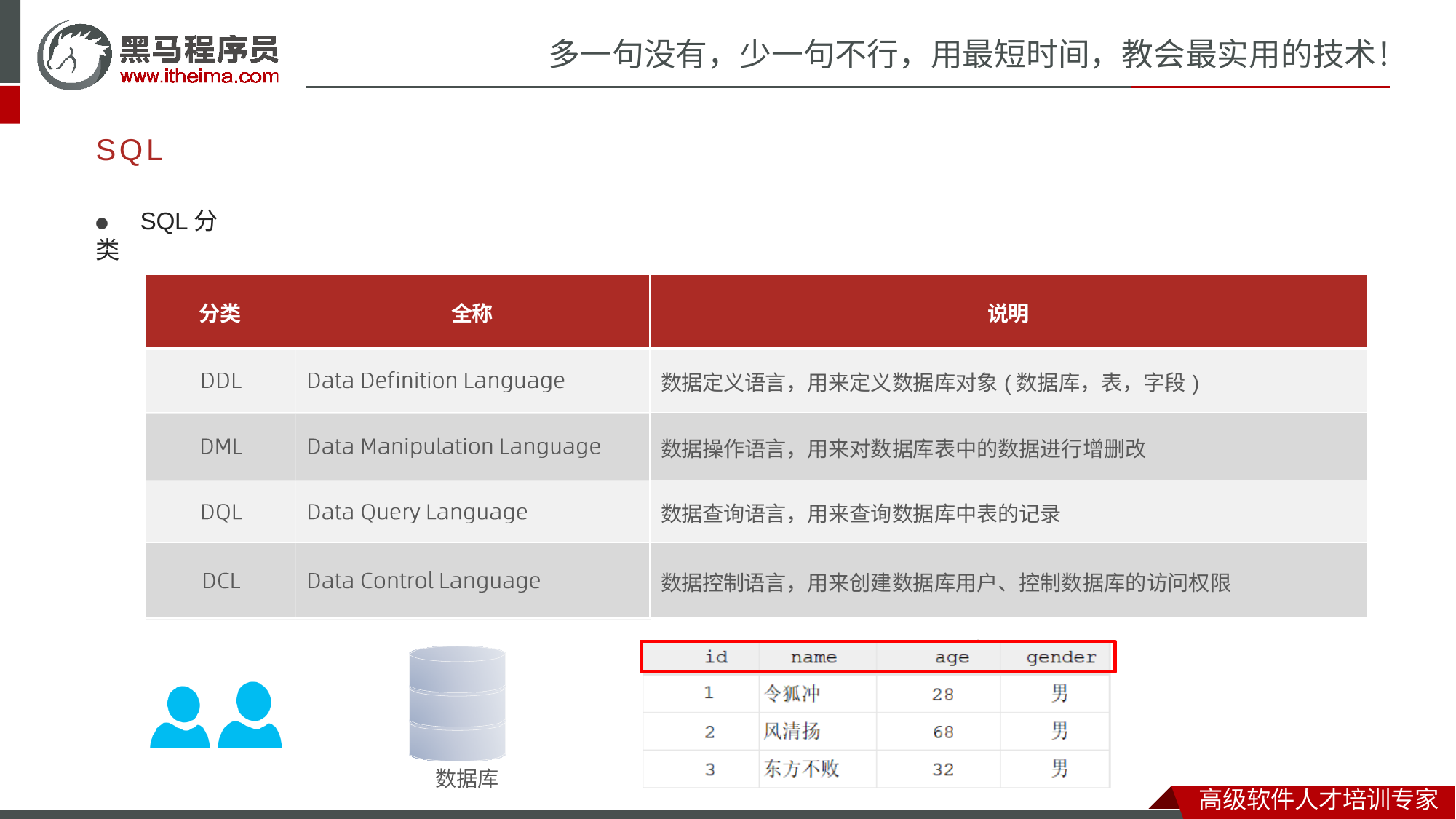

# 多一句没有，少一句不行，用最短时间，教会最实用的技术！

SQL

⚫	SQL分类
| 分类 | 全称 | 说明 |
| --- | --- | --- |
|  |  | 数据定义语言，用来定义数据库对象(数据库，表，字段) |
|  |  | 数据操作语言，用来对数据库表中的数据进行增删改 |
|  |  | 数据查询语言，用来查询数据库中表的记录 |
|  |  | 数据控制语言，用来创建数据库用户、控制数据库的访问权限 |

数据库
高级软件人才培训专家